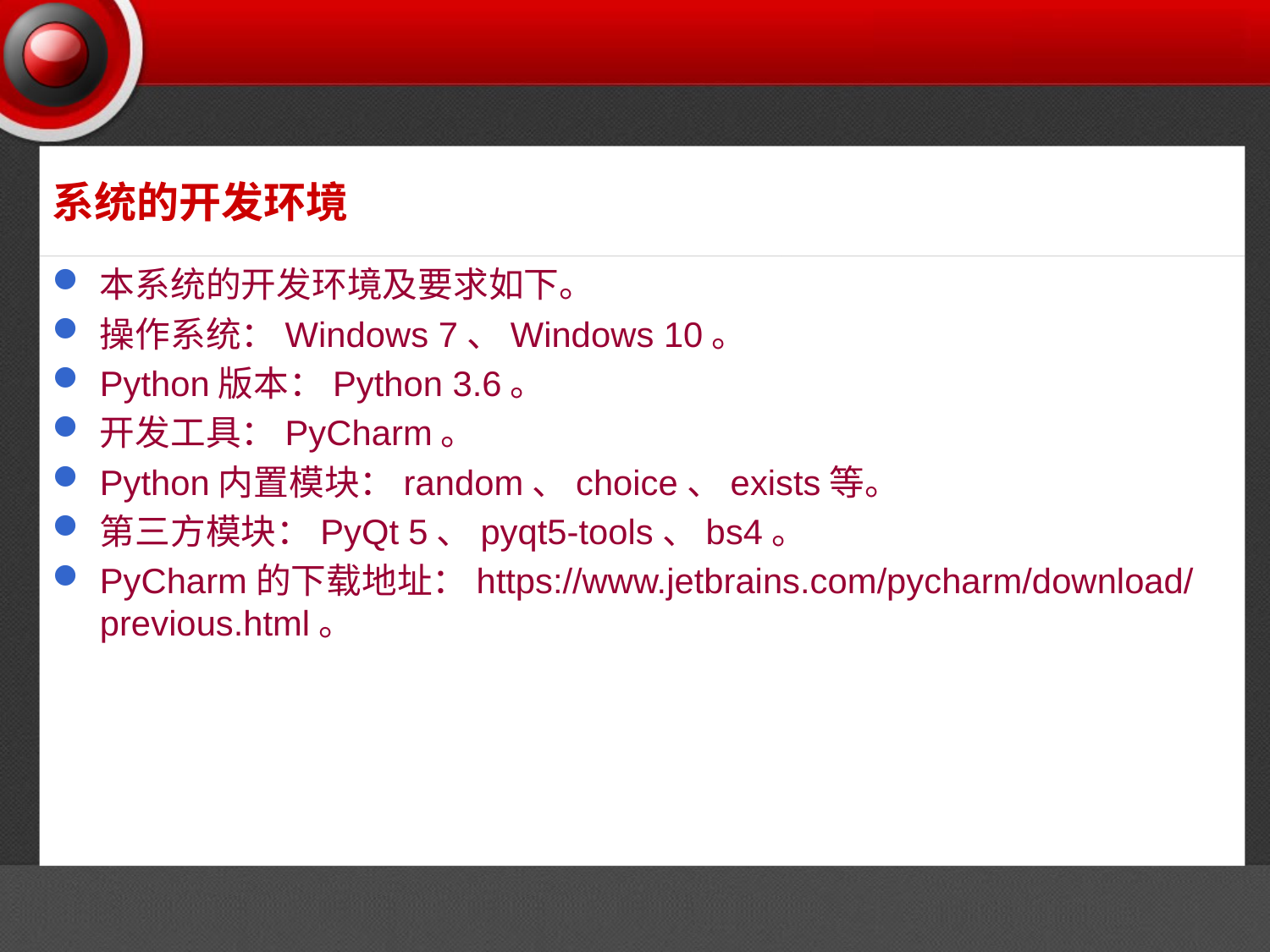

# 系统的开发环境
本系统的开发环境及要求如下。
操作系统：Windows 7、Windows 10。
Python版本：Python 3.6。
开发工具：PyCharm。
Python内置模块：random、choice、exists等。
第三方模块：PyQt 5、pyqt5-tools、bs4。
PyCharm的下载地址：https://www.jetbrains.com/pycharm/download/previous.html。